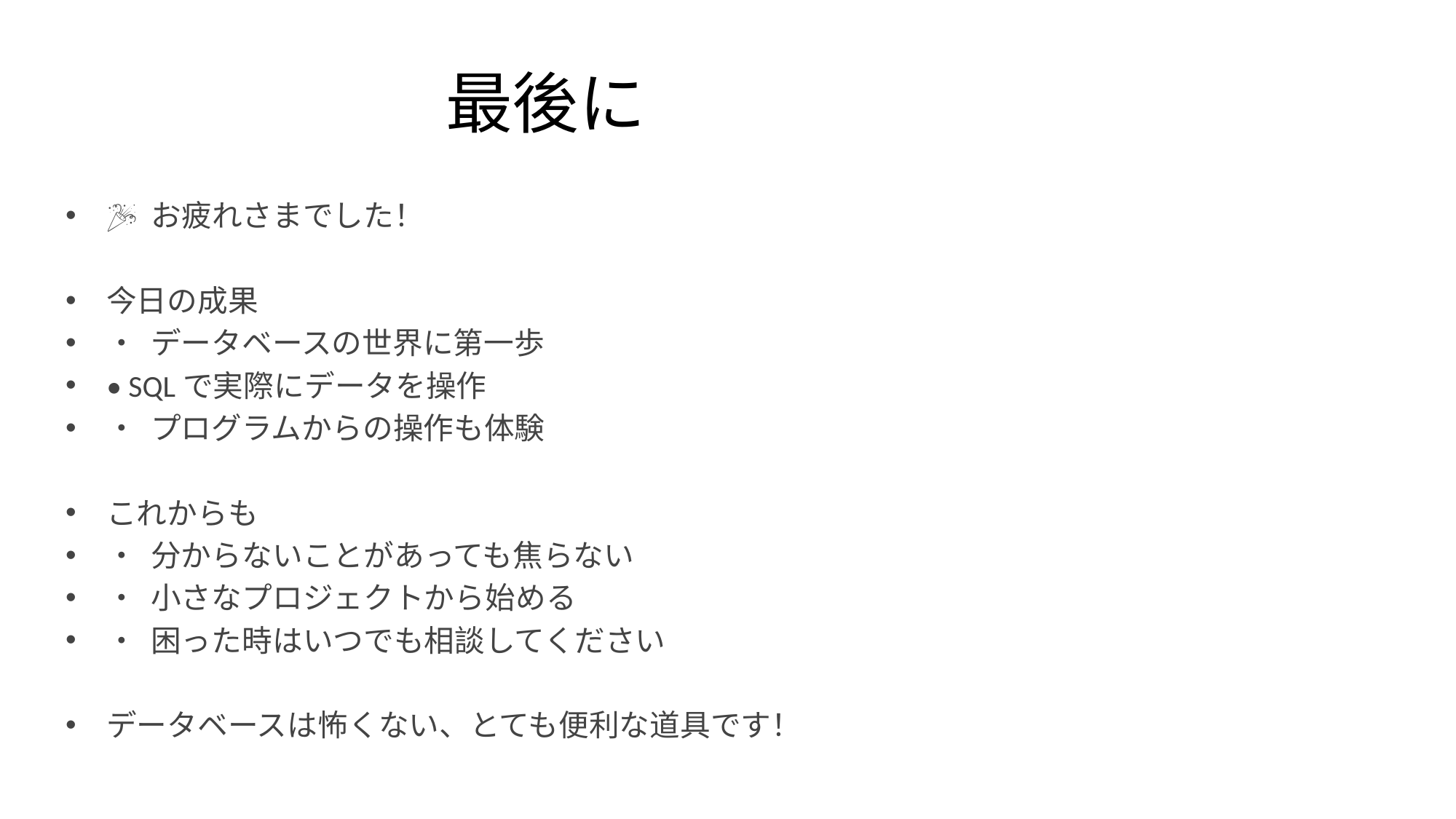

# 最後に
🎉 お疲れさまでした！

今日の成果
• データベースの世界に第一歩
• SQLで実際にデータを操作
• プログラムからの操作も体験

これからも
• 分からないことがあっても焦らない
• 小さなプロジェクトから始める
• 困った時はいつでも相談してください

データベースは怖くない、とても便利な道具です！